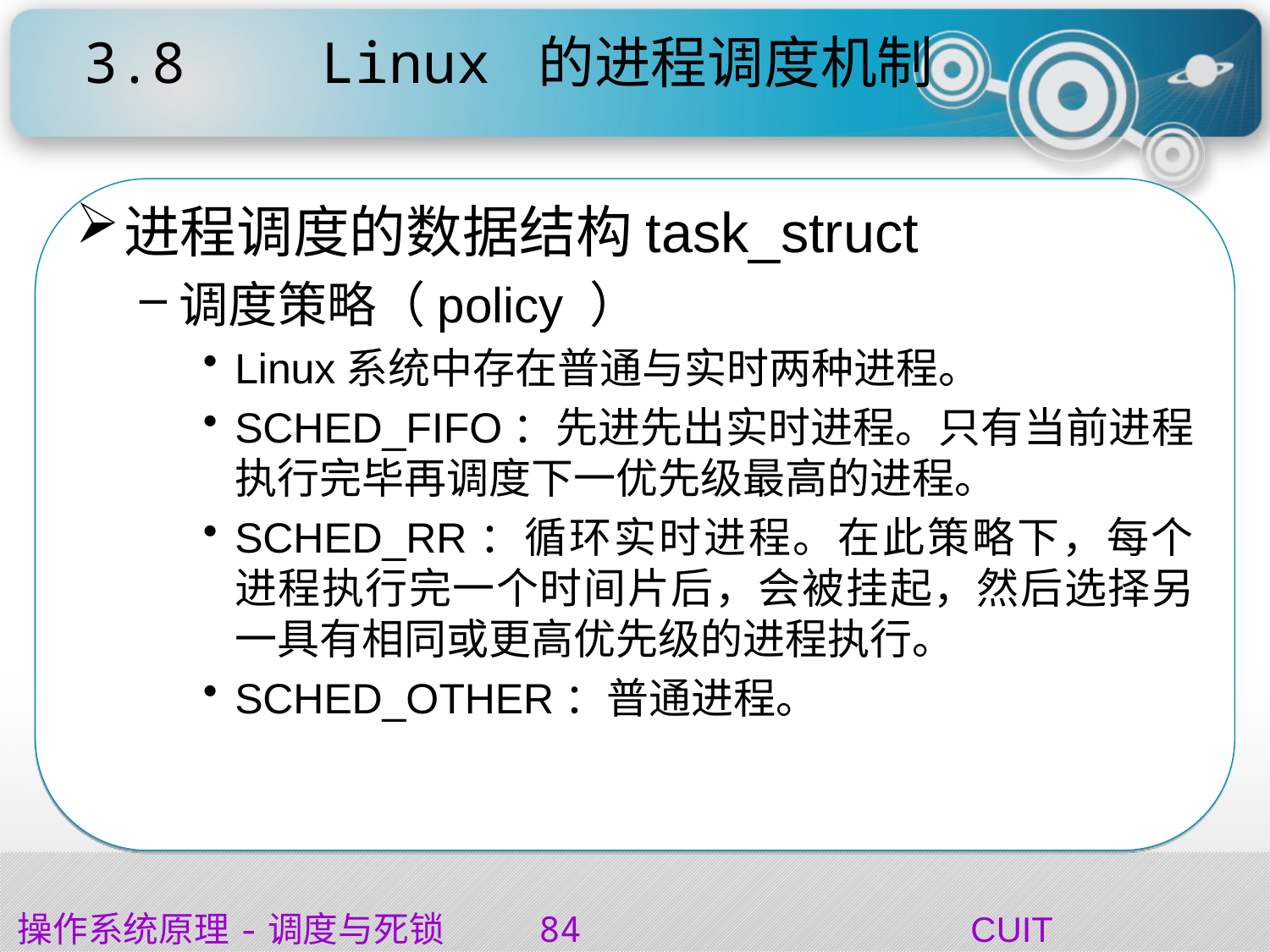

# 3.8    Linux 的进程调度机制
进程调度的数据结构task_struct
调度策略（policy ）
Linux系统中存在普通与实时两种进程。
SCHED_FIFO：先进先出实时进程。只有当前进程执行完毕再调度下一优先级最高的进程。
SCHED_RR：循环实时进程。在此策略下，每个进程执行完一个时间片后，会被挂起，然后选择另一具有相同或更高优先级的进程执行。
SCHED_OTHER：普通进程。